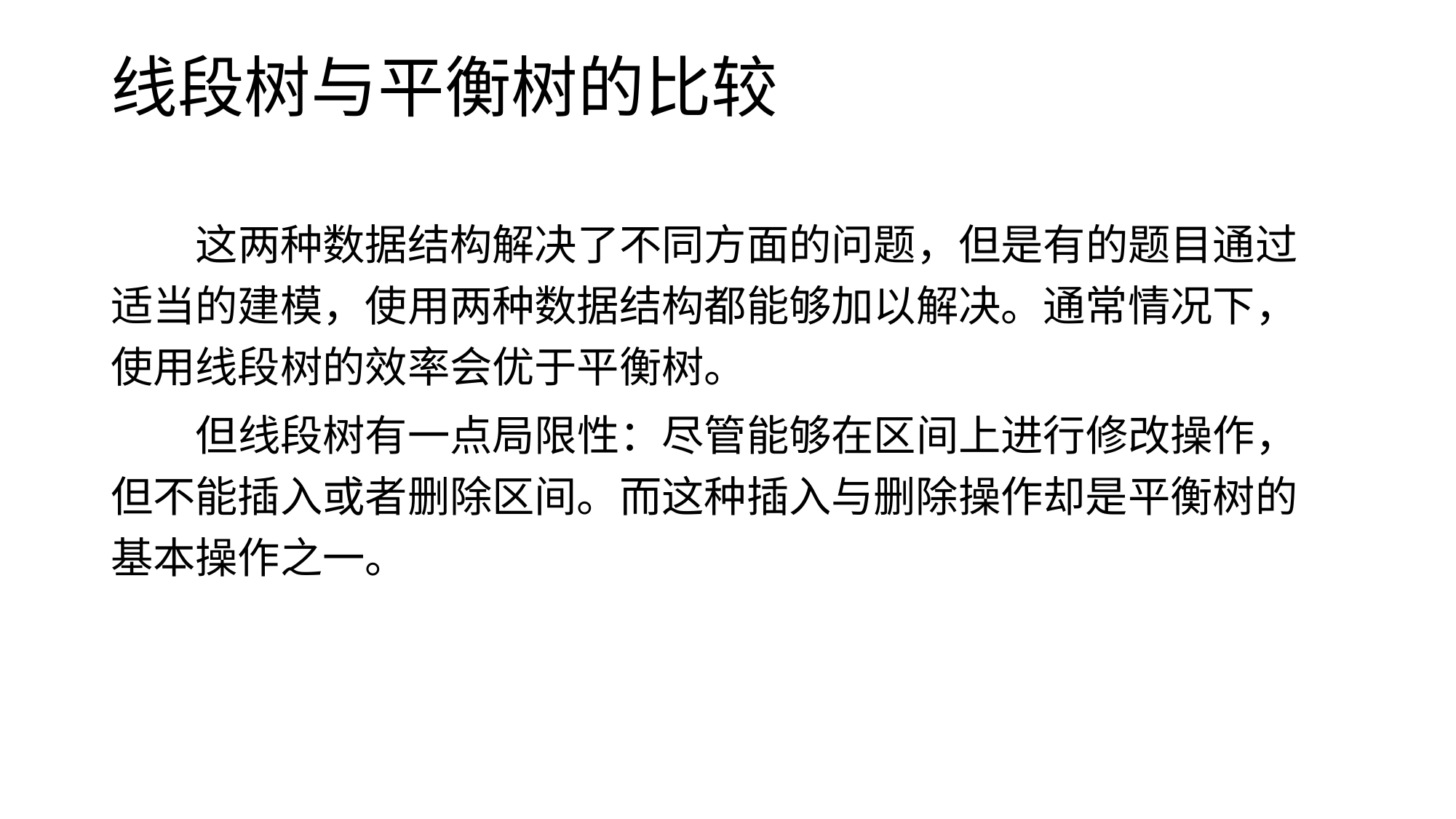

# 线段树与平衡树的比较
这两种数据结构解决了不同方面的问题，但是有的题目通过适当的建模，使用两种数据结构都能够加以解决。通常情况下，使用线段树的效率会优于平衡树。
但线段树有一点局限性：尽管能够在区间上进行修改操作，但不能插入或者删除区间。而这种插入与删除操作却是平衡树的基本操作之一。